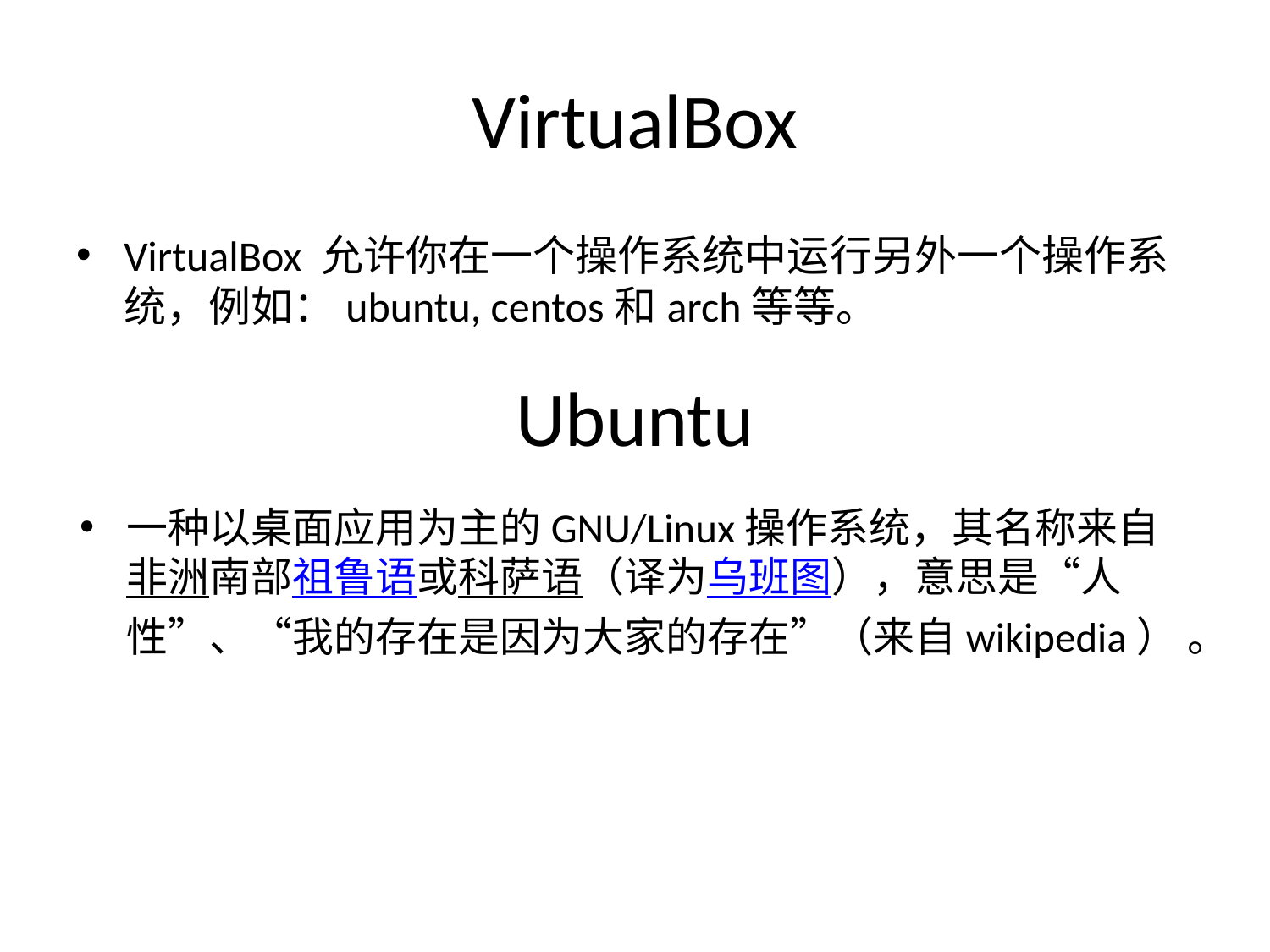

# VirtualBox
VirtualBox 允许你在一个操作系统中运行另外一个操作系统，例如：ubuntu, centos和arch等等。
Ubuntu
一种以桌面应用为主的GNU/Linux操作系统，其名称来自非洲南部祖鲁语或科萨语（译为乌班图），意思是“人性”、“我的存在是因为大家的存在”（来自wikipedia） 。